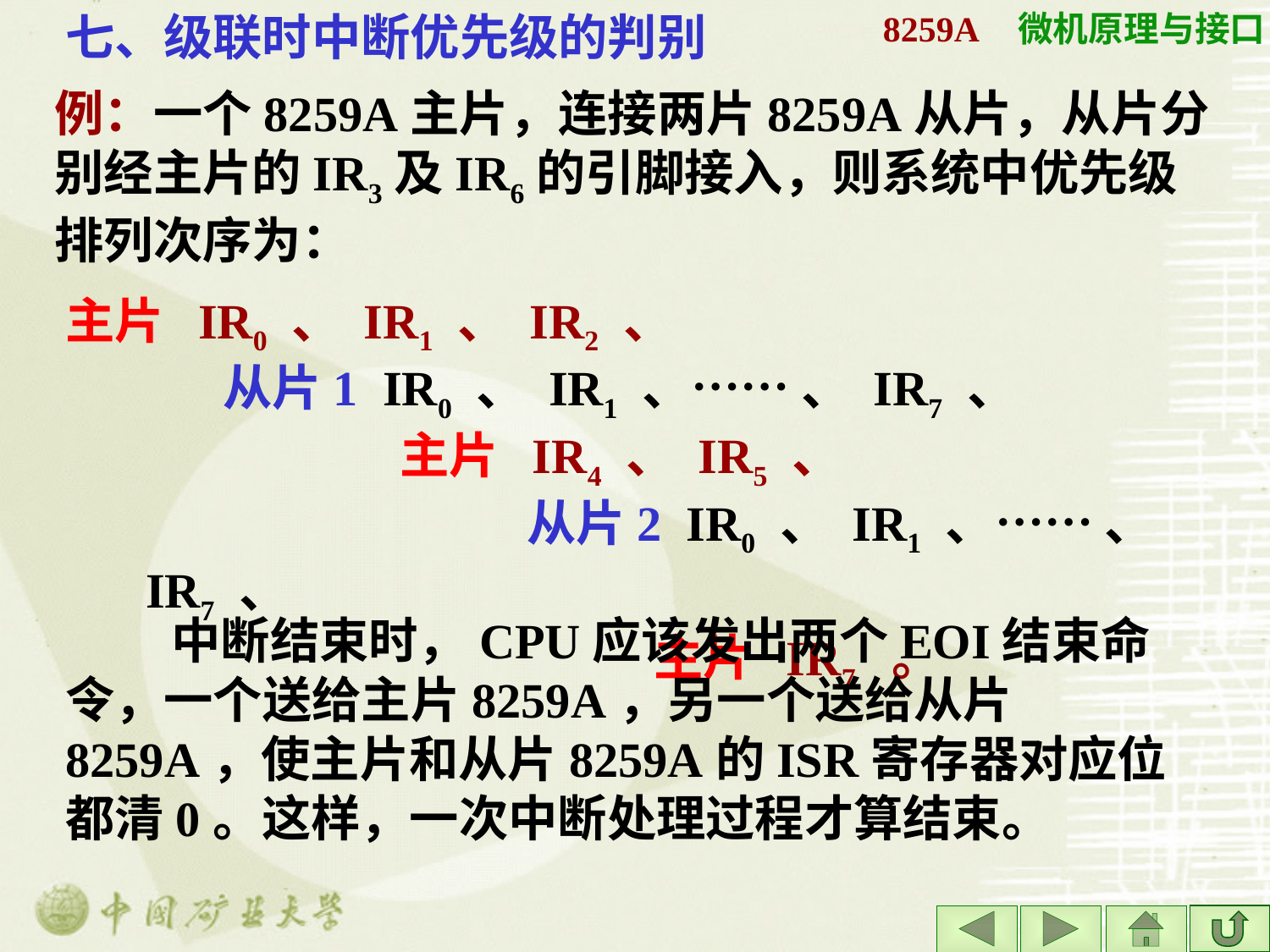

七、级联时中断优先级的判别
# 8259A
例：一个8259A主片，连接两片8259A从片，从片分别经主片的IR3及IR6的引脚接入，则系统中优先级排列次序为：
主片  IR0 、 IR1 、 IR2 、
             从片1  IR0 、 IR1 、…… 、 IR7 、
			主片  IR4 、 IR5 、
				从片2  IR0 、 IR1 、…… 、 IR7 、
					主片  IR7  。
中断结束时，CPU应该发出两个EOI结束命令，一个送给主片8259A，另一个送给从片8259A，使主片和从片8259A的ISR寄存器对应位都清0。这样，一次中断处理过程才算结束。